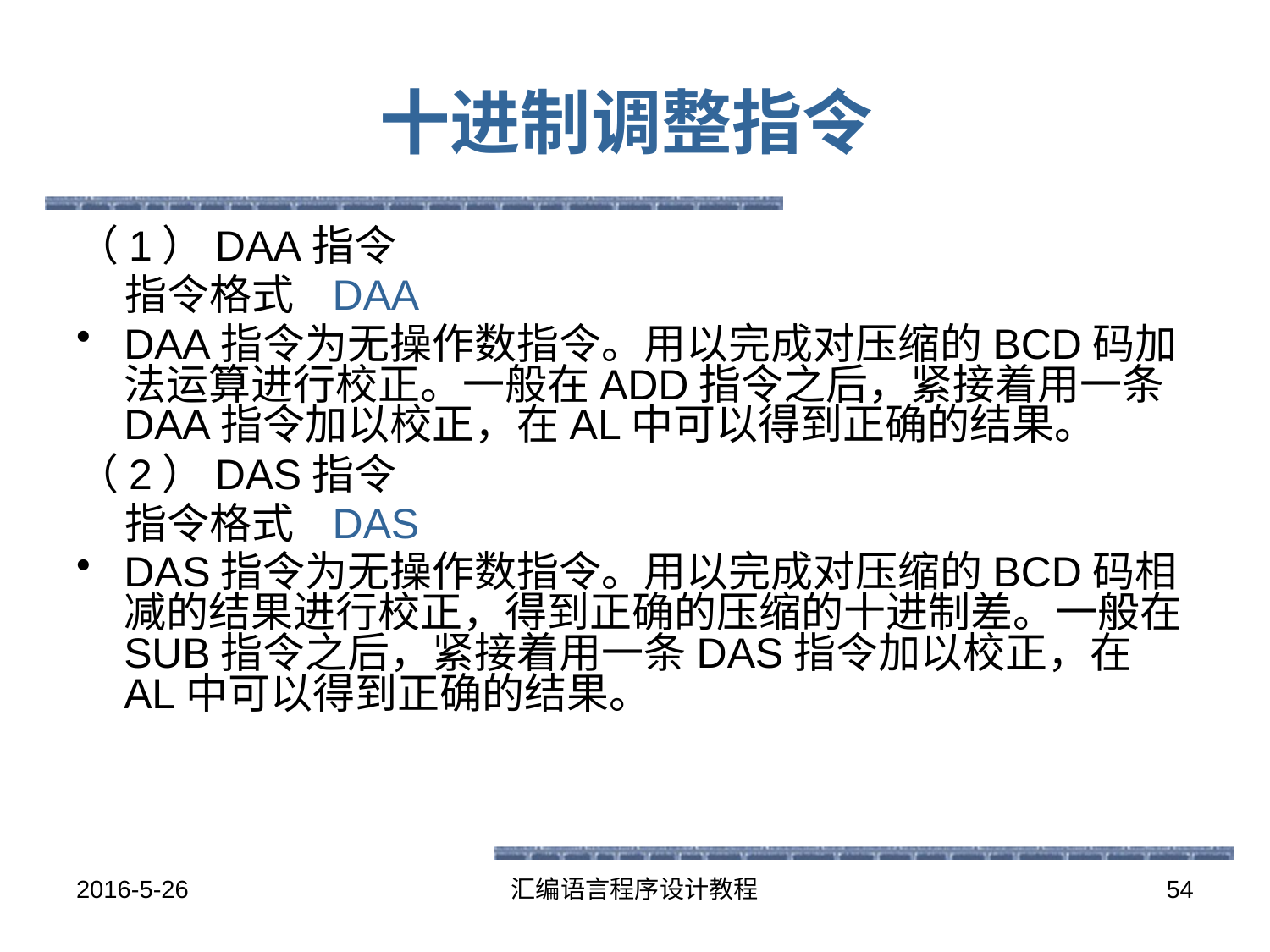

# 十进制调整指令
（1）DAA指令
    指令格式   DAA
DAA指令为无操作数指令。用以完成对压缩的BCD码加法运算进行校正。一般在ADD指令之后，紧接着用一条DAA指令加以校正，在AL中可以得到正确的结果。
（2）DAS指令
    指令格式   DAS
DAS指令为无操作数指令。用以完成对压缩的BCD码相减的结果进行校正，得到正确的压缩的十进制差。一般在SUB指令之后，紧接着用一条DAS指令加以校正，在AL中可以得到正确的结果。
2016-5-26
汇编语言程序设计教程
54